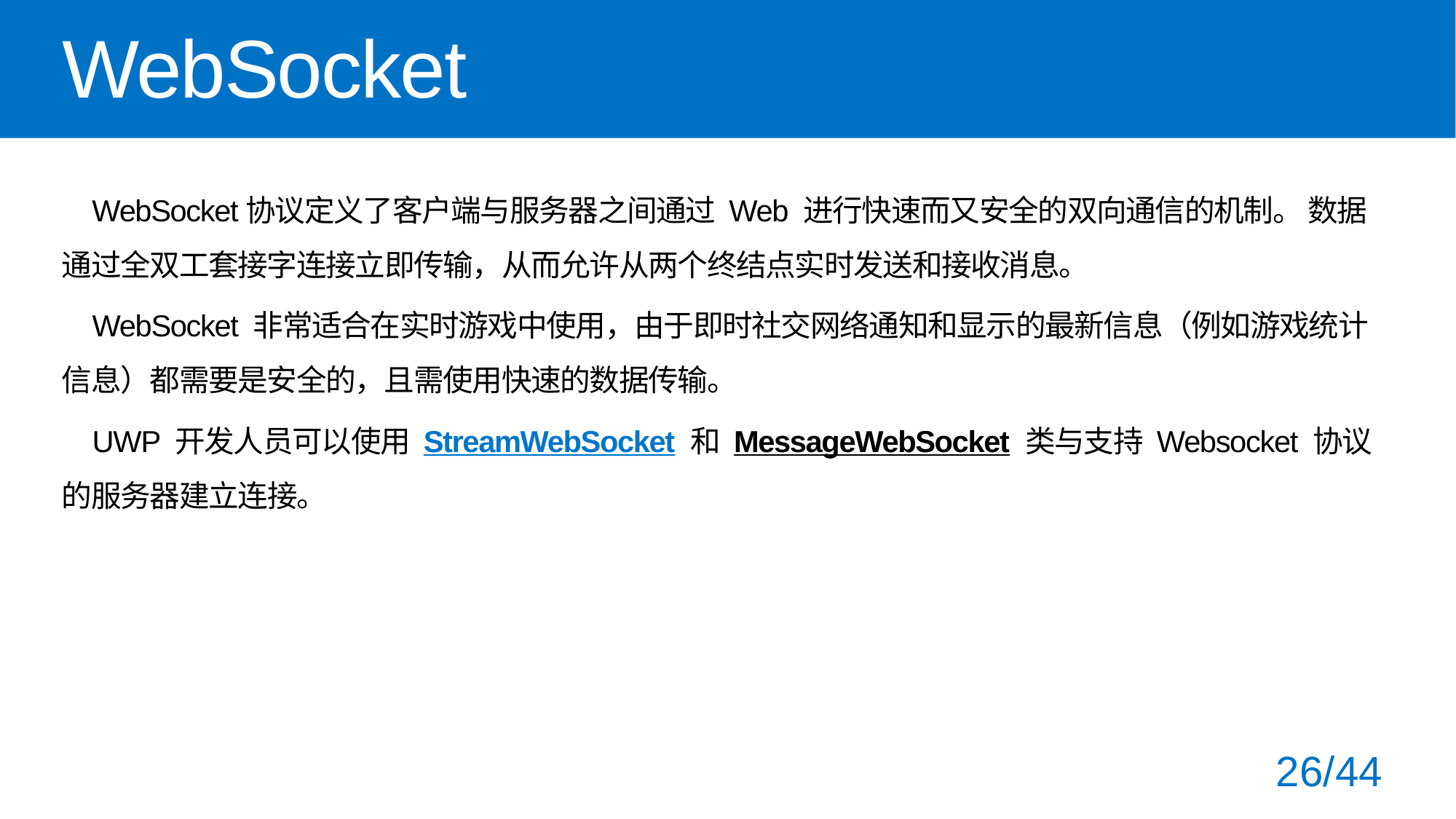

# WebSocket
  WebSocket协议定义了客户端与服务器之间通过 Web 进行快速而又安全的双向通信的机制。 数据通过全双工套接字连接立即传输，从而允许从两个终结点实时发送和接收消息。
    WebSocket 非常适合在实时游戏中使用，由于即时社交网络通知和显示的最新信息（例如游戏统计信息）都需要是安全的，且需使用快速的数据传输。
    UWP 开发人员可以使用 StreamWebSocket 和 MessageWebSocket 类与支持 Websocket 协议的服务器建立连接。

26